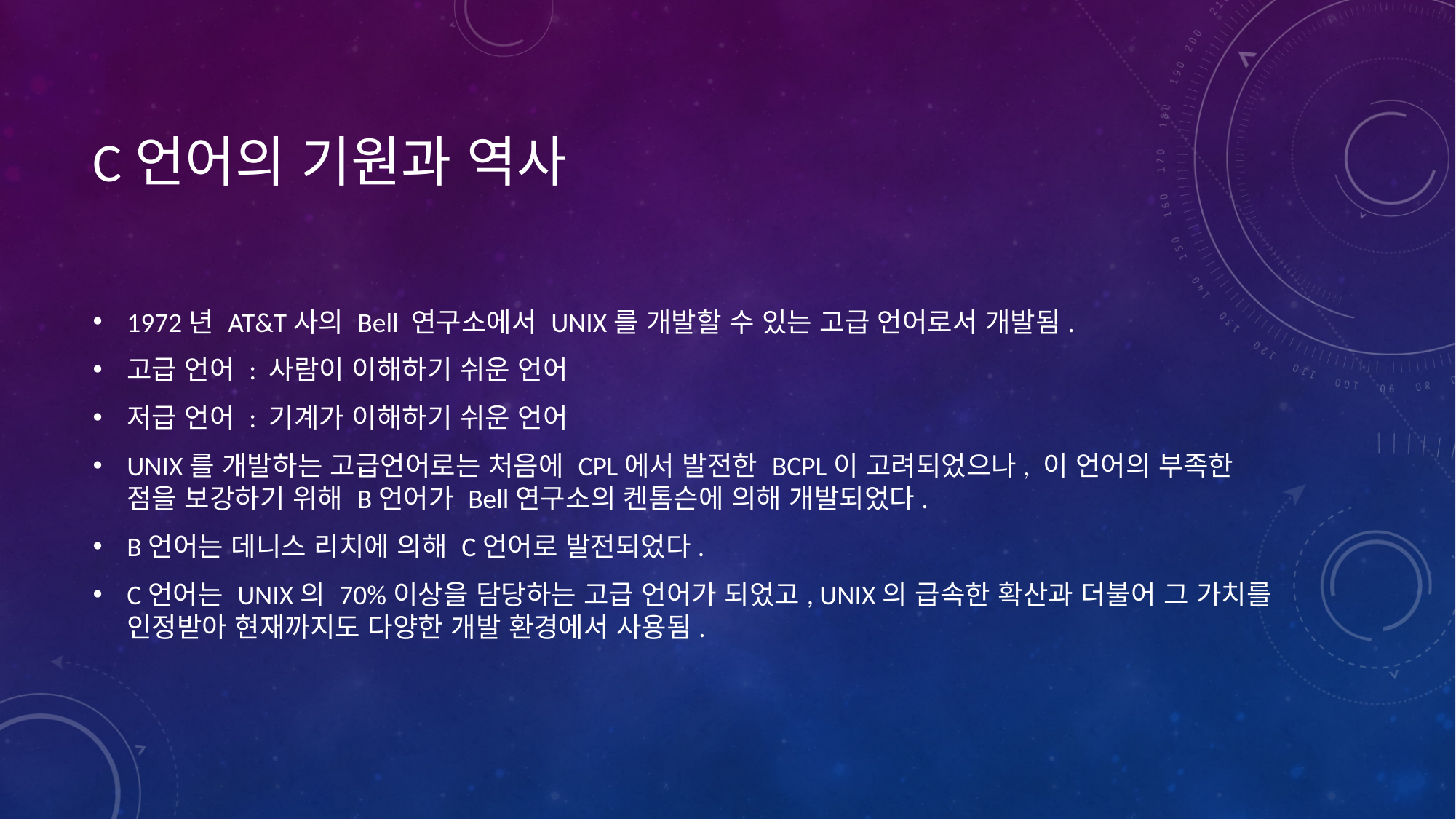

# C언어의 기원과 역사
1972년 AT&T사의 Bell 연구소에서 UNIX를 개발할 수 있는 고급 언어로서 개발됨.
고급 언어 : 사람이 이해하기 쉬운 언어
저급 언어 : 기계가 이해하기 쉬운 언어
UNIX를 개발하는 고급언어로는 처음에 CPL에서 발전한 BCPL이 고려되었으나, 이 언어의 부족한 점을 보강하기 위해 B언어가 Bell연구소의 켄톰슨에 의해 개발되었다.
B언어는 데니스 리치에 의해 C언어로 발전되었다.
C언어는 UNIX의 70%이상을 담당하는 고급 언어가 되었고, UNIX의 급속한 확산과 더불어 그 가치를 인정받아 현재까지도 다양한 개발 환경에서 사용됨.